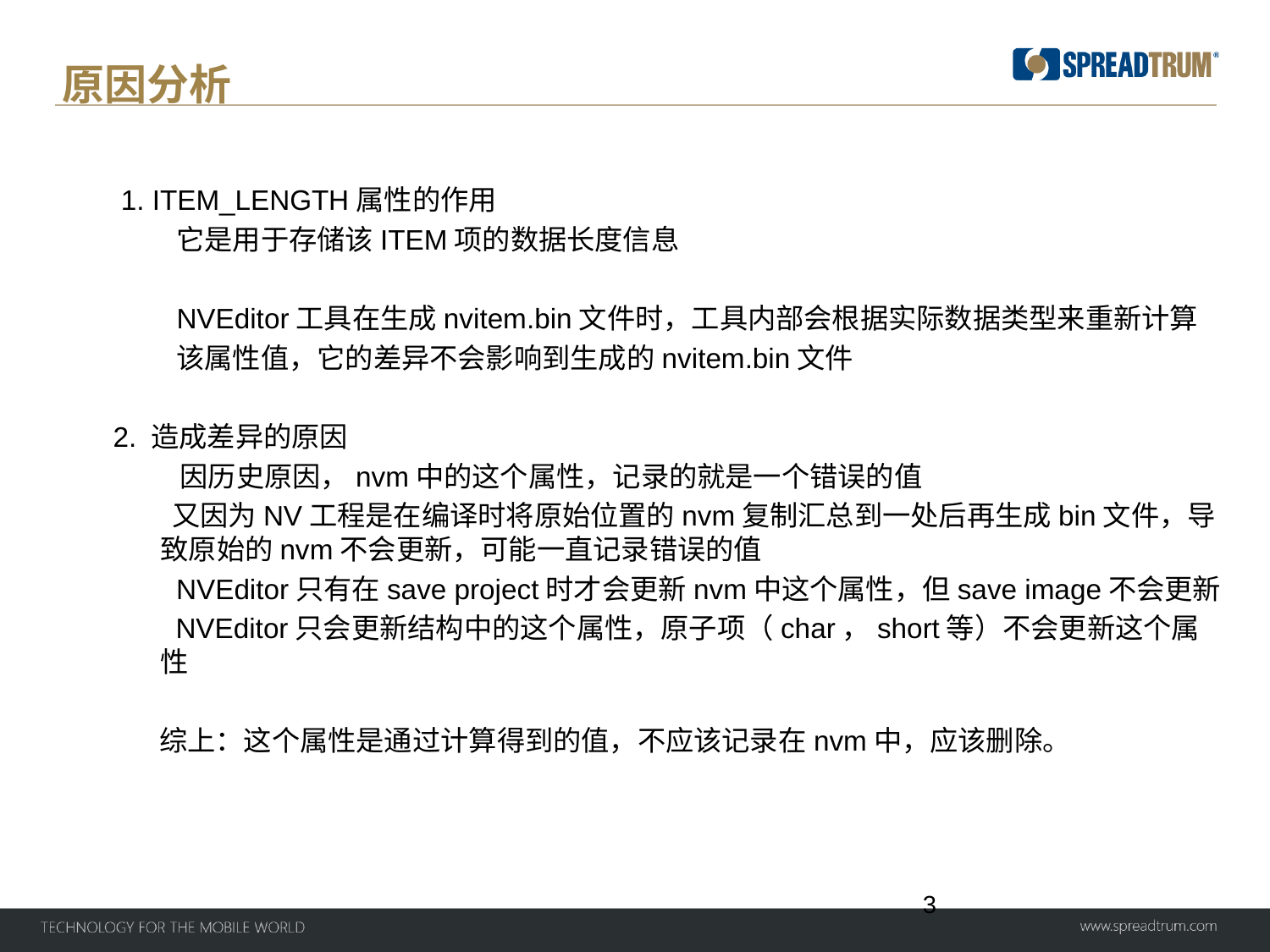

# 原因分析
1. ITEM_LENGTH属性的作用
它是用于存储该ITEM项的数据长度信息

NVEditor工具在生成nvitem.bin文件时，工具内部会根据实际数据类型来重新计算
该属性值，它的差异不会影响到生成的nvitem.bin文件

2. 造成差异的原因
	  因历史原因，nvm中的这个属性，记录的就是一个错误的值
       又因为NV工程是在编译时将原始位置的nvm复制汇总到一处后再生成bin文件，导致原始的nvm不会更新，可能一直记录错误的值
	  NVEditor只有在save project时才会更新nvm中这个属性，但save image不会更新
       NVEditor只会更新结构中的这个属性，原子项（char，short等）不会更新这个属性

     综上：这个属性是通过计算得到的值，不应该记录在nvm中，应该删除。

3